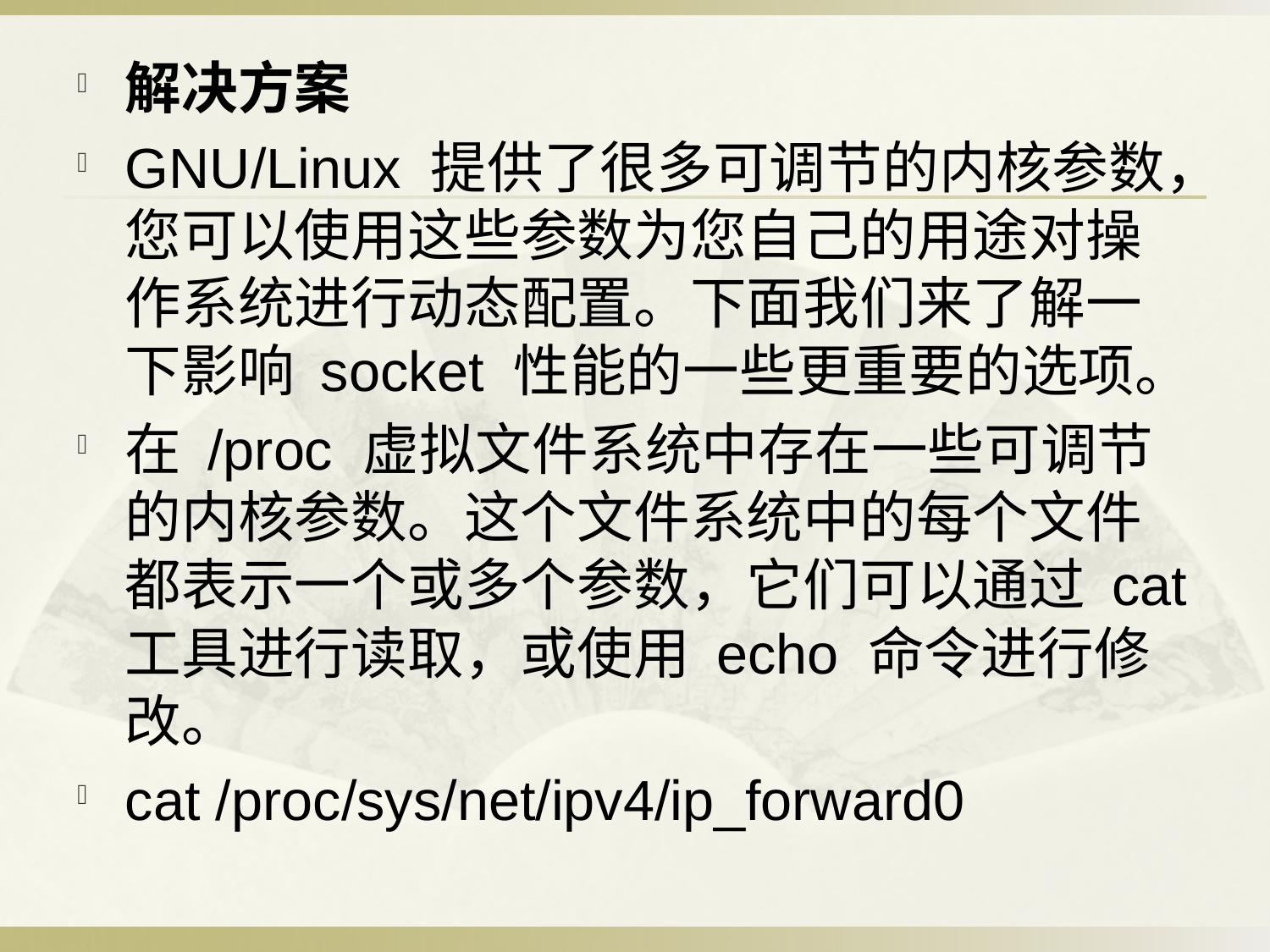

解决方案
GNU/Linux 提供了很多可调节的内核参数，您可以使用这些参数为您自己的用途对操作系统进行动态配置。下面我们来了解一下影响 socket 性能的一些更重要的选项。
在 /proc 虚拟文件系统中存在一些可调节的内核参数。这个文件系统中的每个文件都表示一个或多个参数，它们可以通过 cat 工具进行读取，或使用 echo 命令进行修改。
cat /proc/sys/net/ipv4/ip_forward0